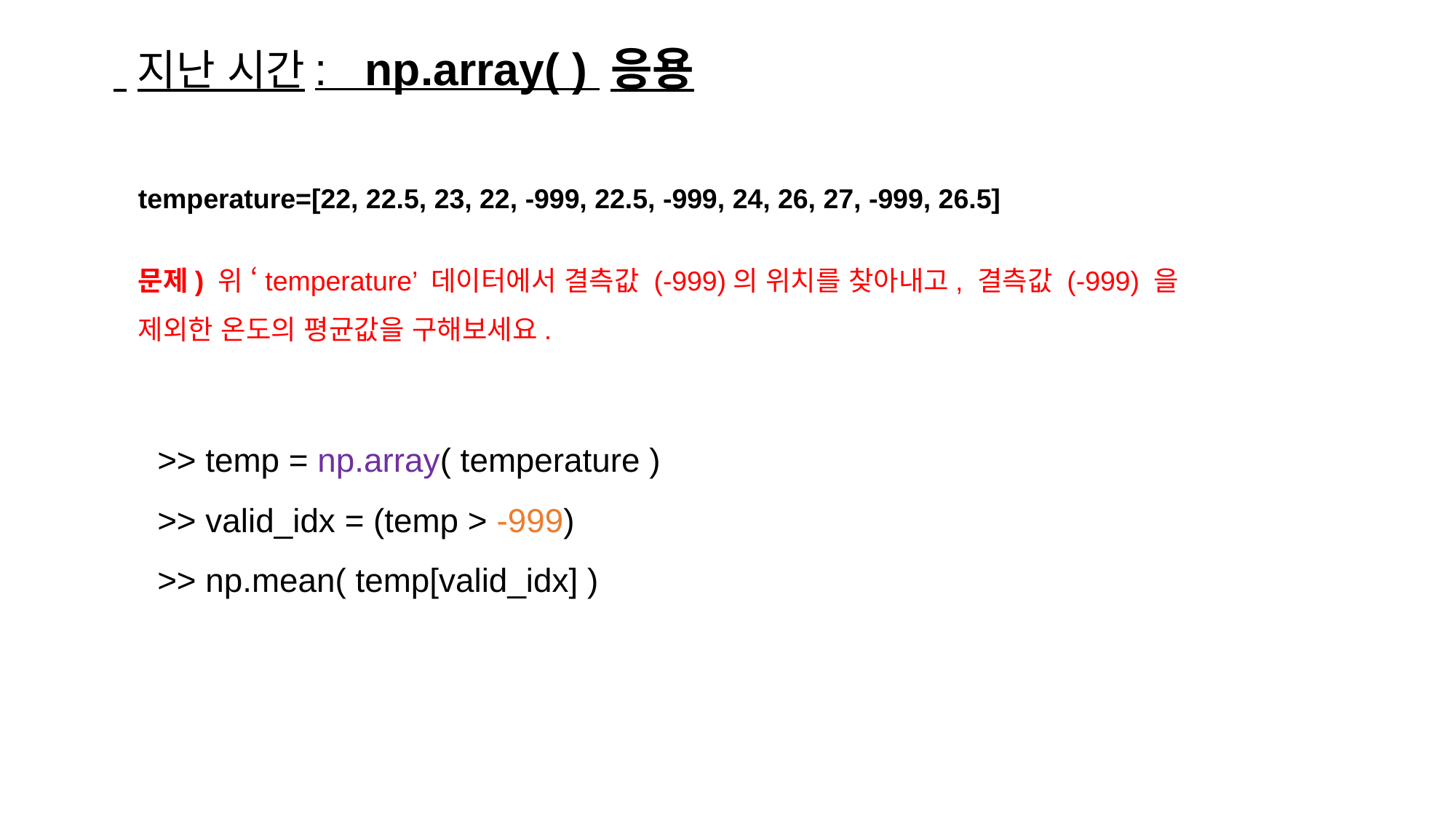

# 지난 시간:   np.array( ) 응용
temperature=[22, 22.5, 23, 22, -999, 22.5, -999, 24, 26, 27, -999, 26.5]

문제) 위 ‘temperature’ 데이터에서 결측값 (-999)의 위치를 찾아내고, 결측값 (-999) 을 제외한 온도의 평균값을 구해보세요.
>> temp = np.array( temperature )
>> valid_idx = (temp > -999)
>> np.mean( temp[valid_idx] )